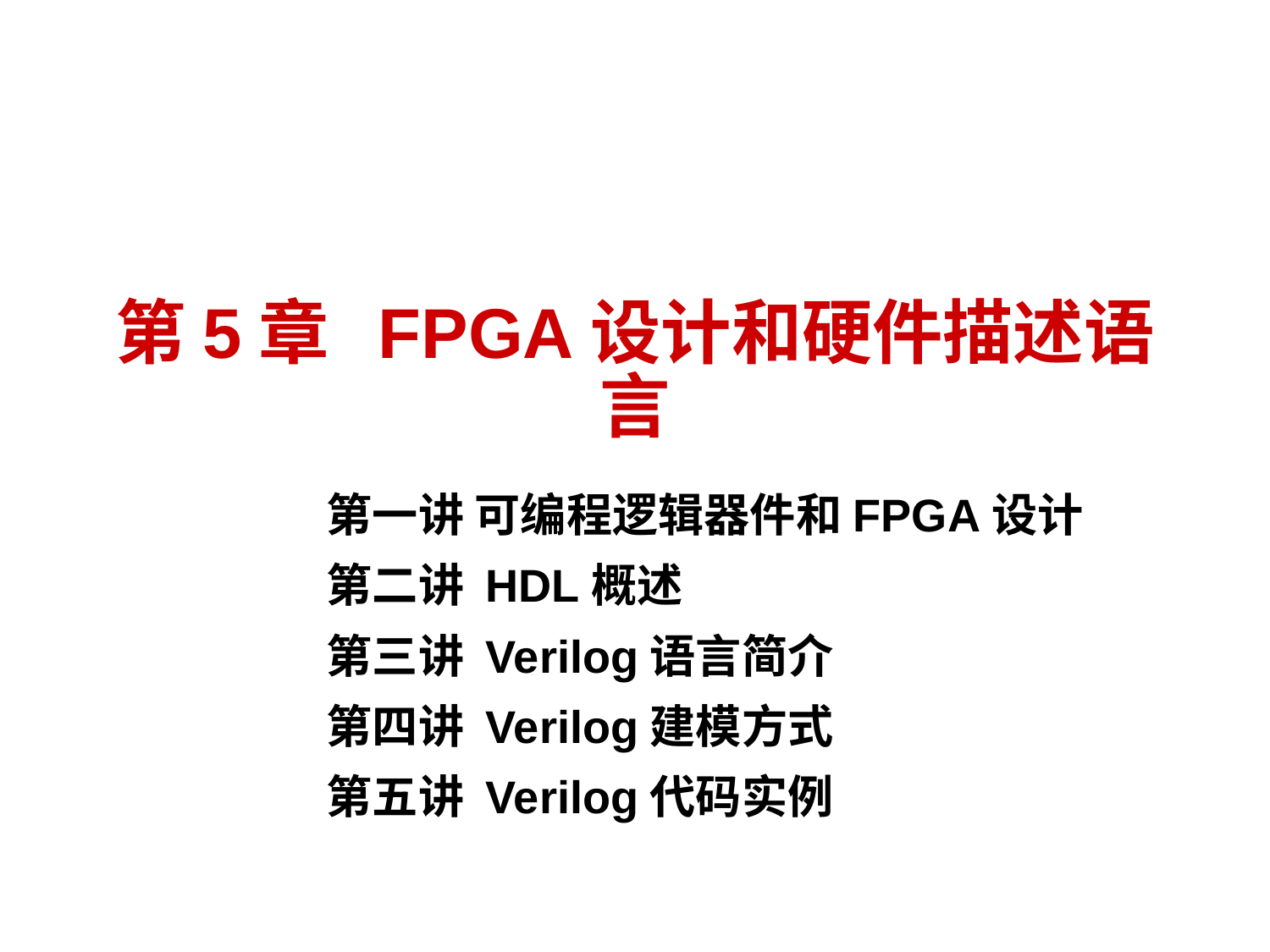

# 第5章  FPGA设计和硬件描述语言

第一讲 可编程逻辑器件和FPGA设计
第二讲 HDL概述
第三讲 Verilog语言简介
第四讲 Verilog建模方式
第五讲 Verilog代码实例